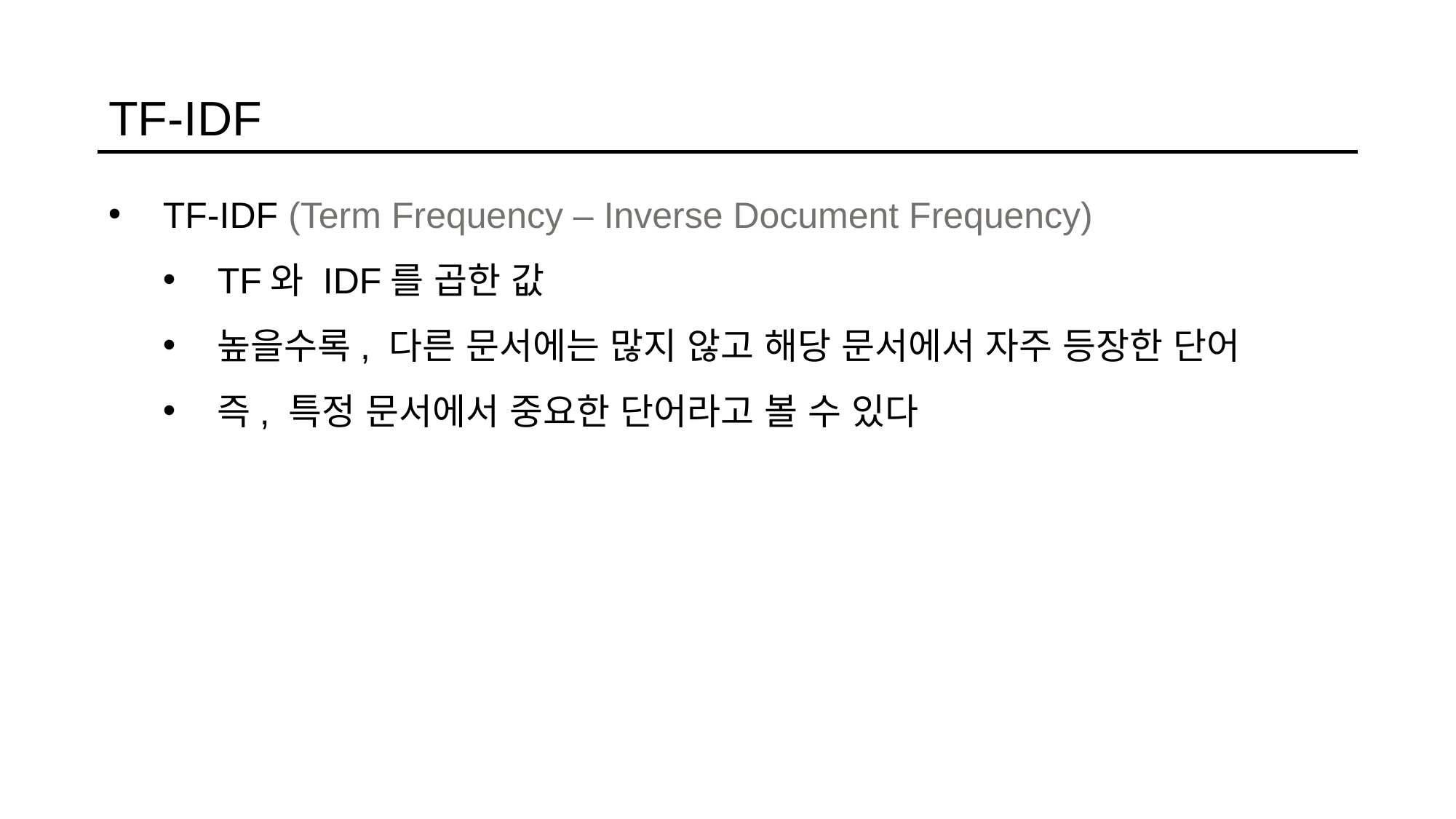

TF-IDF
TF-IDF (Term Frequency – Inverse Document Frequency)
TF와 IDF를 곱한 값
높을수록, 다른 문서에는 많지 않고 해당 문서에서 자주 등장한 단어
즉, 특정 문서에서 중요한 단어라고 볼 수 있다